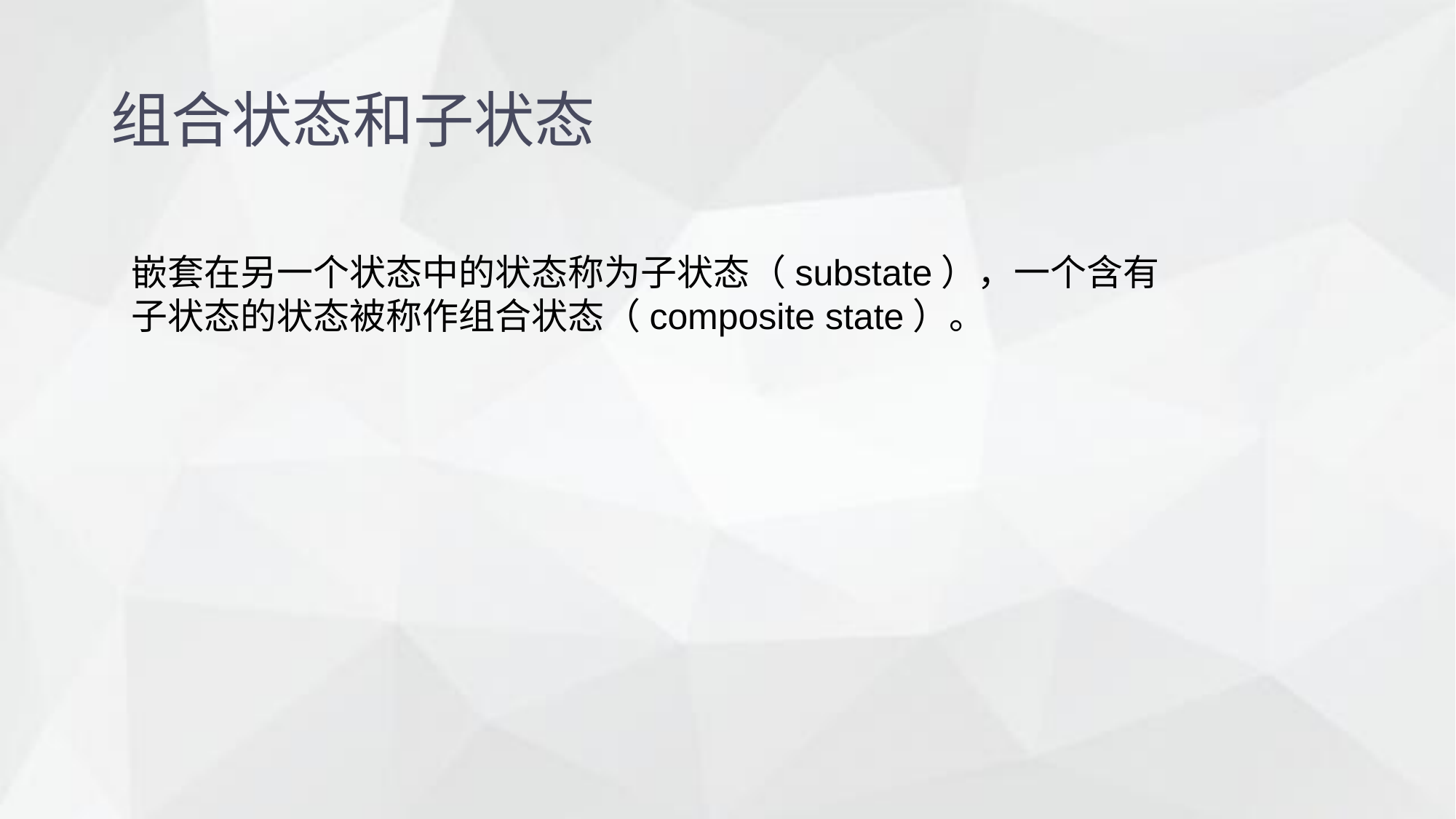

组合状态和子状态
嵌套在另一个状态中的状态称为子状态（substate），一个含有子状态的状态被称作组合状态（composite state）。